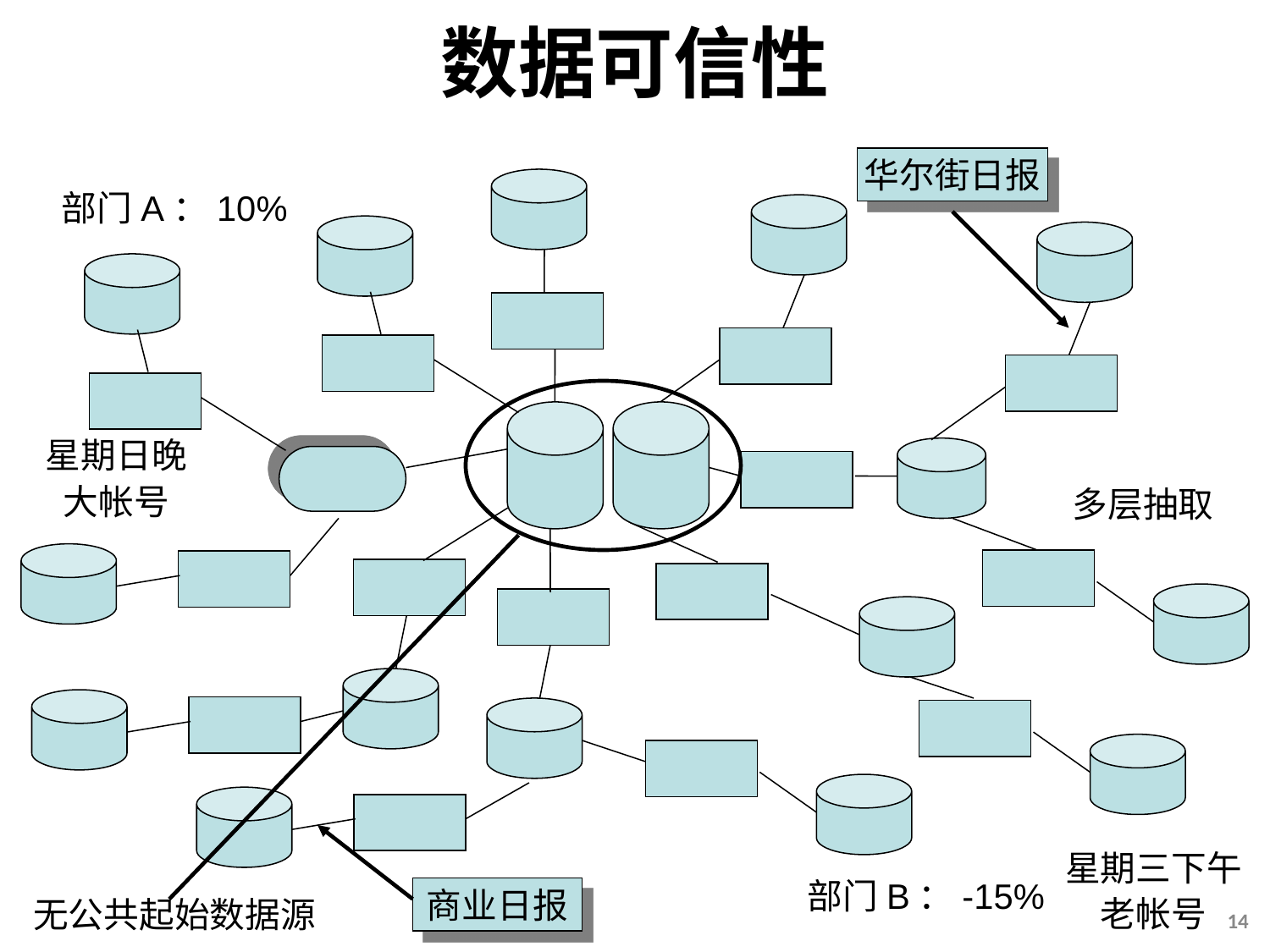

# 数据可信性
华尔街日报

部门A：10%

星期日晚
大帐号

多层抽取

星期三下午
老帐号
部门B：-15%
商业日报
无公共起始数据源
14